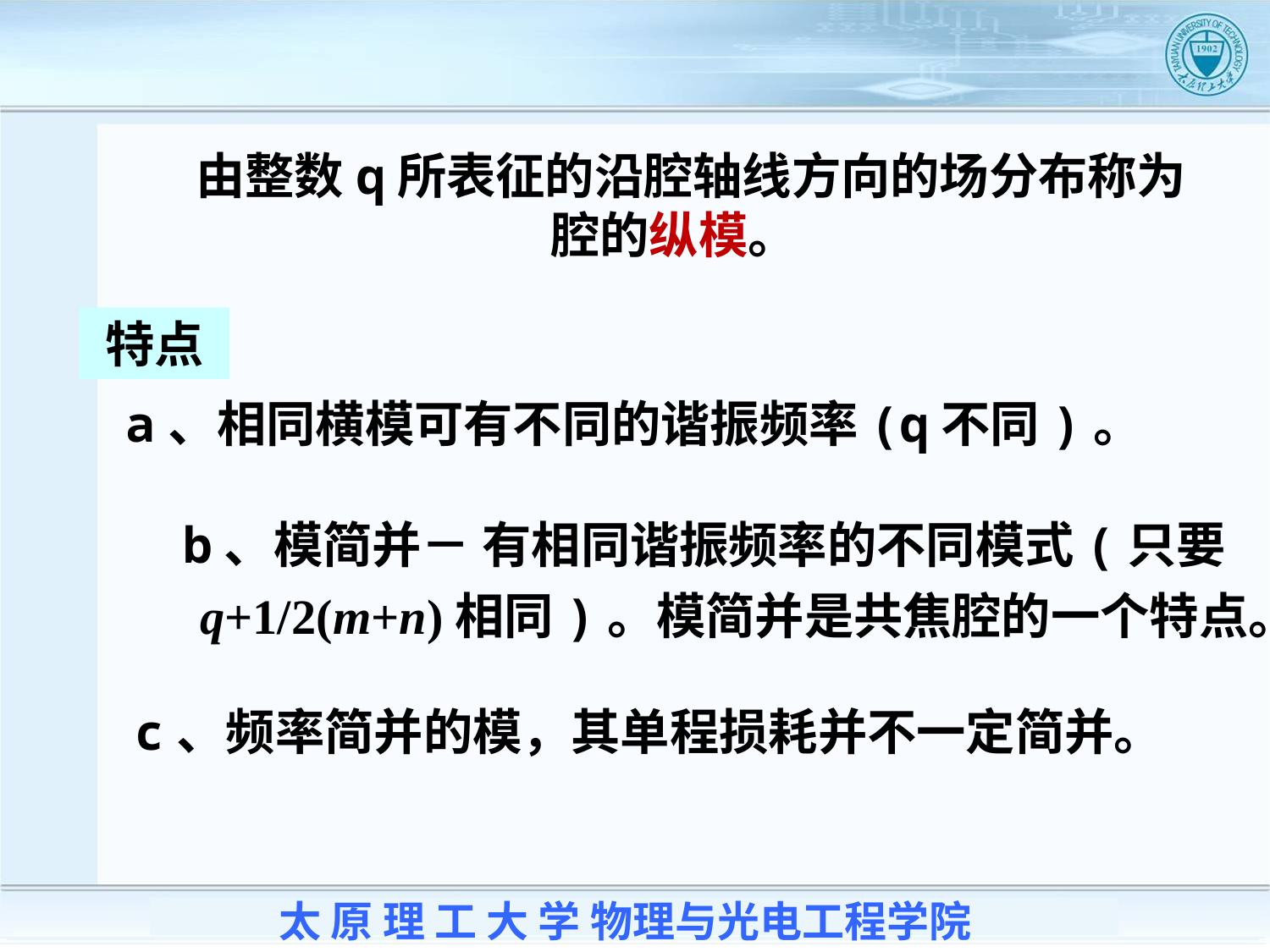

由整数q所表征的沿腔轴线方向的场分布称为腔的纵模。
特点
a、相同横模可有不同的谐振频率(q不同)。
b、模简并－ 有相同谐振频率的不同模式(只要
   q+1/2(m+n)相同)。模简并是共焦腔的一个特点。
c、频率简并的模，其单程损耗并不一定简并。